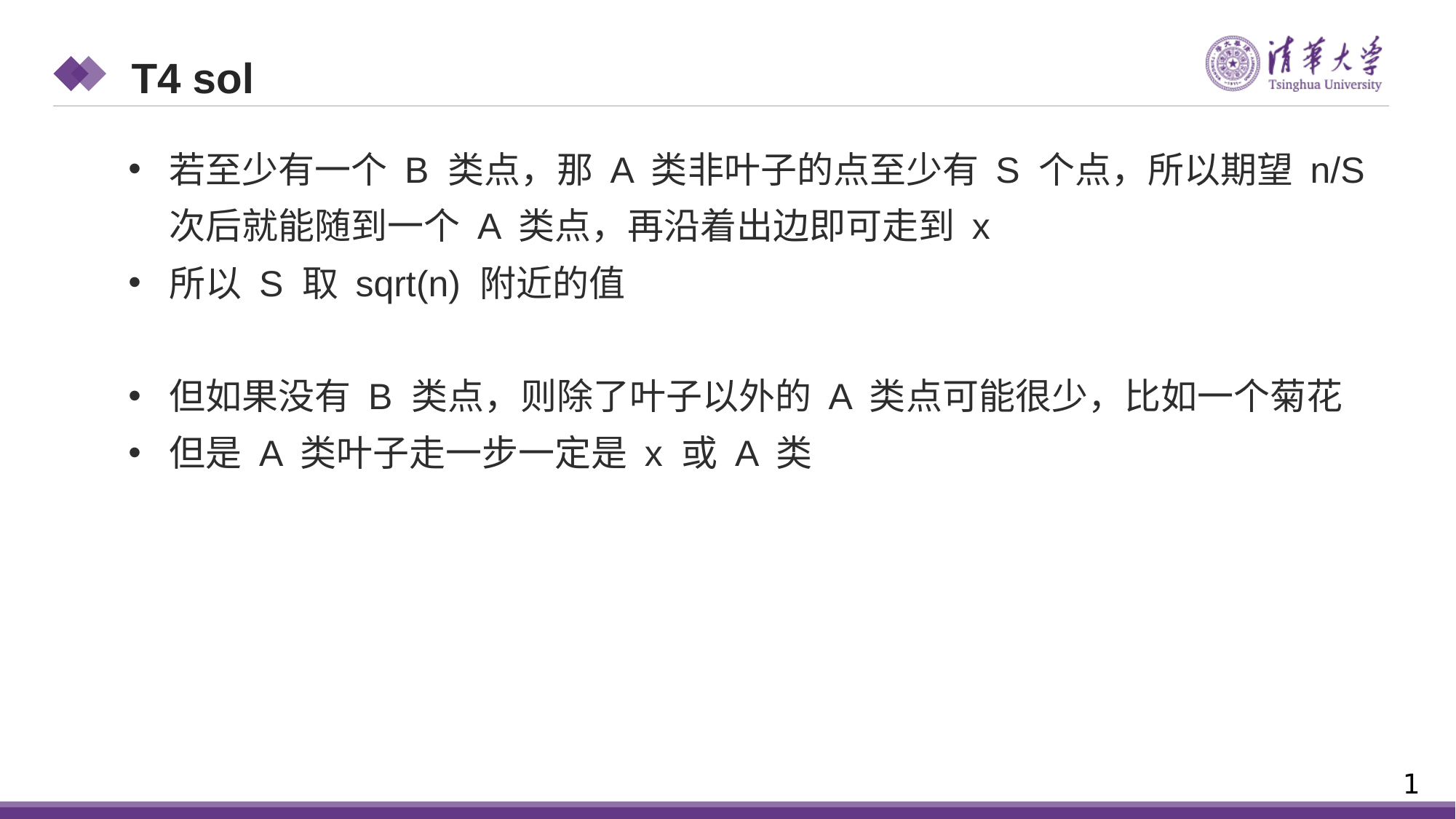

T4 sol
若至少有一个 B 类点，那 A 类非叶子的点至少有 S 个点，所以期望 n/S 次后就能随到一个 A 类点，再沿着出边即可走到 x
所以 S 取 sqrt(n) 附近的值

但如果没有 B 类点，则除了叶子以外的 A 类点可能很少，比如一个菊花
但是 A 类叶子走一步一定是 x 或 A 类
1